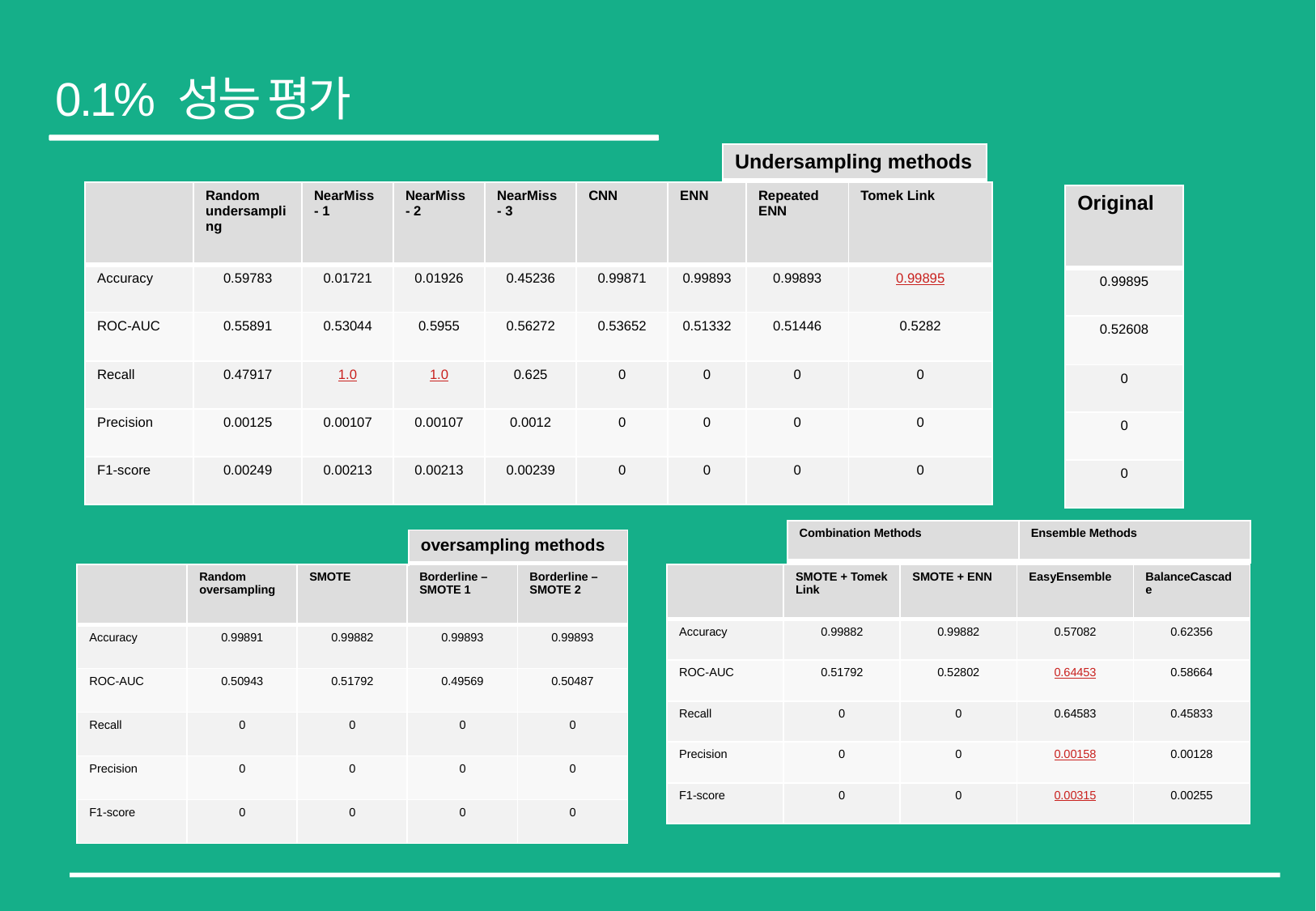

0.1% 성능 평가

| Undersampling methods |
| --- |
|  | Random undersampling | NearMiss - 1 | NearMiss - 2 | NearMiss - 3 | CNN | ENN | Repeated ENN | Tomek Link |
| --- | --- | --- | --- | --- | --- | --- | --- | --- |
| Accuracy | 0.59783 | 0.01721 | 0.01926 | 0.45236 | 0.99871 | 0.99893 | 0.99893 | 0.99895 |
| ROC-AUC | 0.55891 | 0.53044 | 0.5955 | 0.56272 | 0.53652 | 0.51332 | 0.51446 | 0.5282 |
| Recall | 0.47917 | 1.0 | 1.0 | 0.625 | 0 | 0 | 0 | 0 |
| Precision | 0.00125 | 0.00107 | 0.00107 | 0.0012 | 0 | 0 | 0 | 0 |
| F1-score | 0.00249 | 0.00213 | 0.00213 | 0.00239 | 0 | 0 | 0 | 0 |
| Original |
| --- |
| 0.99895 |
| 0.52608 |
| 0 |
| 0 |
| 0 |
| Combination Methods | Ensemble Methods |
| --- | --- |
| oversampling methods |
| --- |
|  | Random oversampling | SMOTE | Borderline – SMOTE 1 | Borderline – SMOTE 2 |
| --- | --- | --- | --- | --- |
| Accuracy | 0.99891 | 0.99882 | 0.99893 | 0.99893 |
| ROC-AUC | 0.50943 | 0.51792 | 0.49569 | 0.50487 |
| Recall | 0 | 0 | 0 | 0 |
| Precision | 0 | 0 | 0 | 0 |
| F1-score | 0 | 0 | 0 | 0 |
|  | SMOTE + Tomek Link | SMOTE + ENN | EasyEnsemble | BalanceCascade |
| --- | --- | --- | --- | --- |
| Accuracy | 0.99882 | 0.99882 | 0.57082 | 0.62356 |
| ROC-AUC | 0.51792 | 0.52802 | 0.64453 | 0.58664 |
| Recall | 0 | 0 | 0.64583 | 0.45833 |
| Precision | 0 | 0 | 0.00158 | 0.00128 |
| F1-score | 0 | 0 | 0.00315 | 0.00255 |